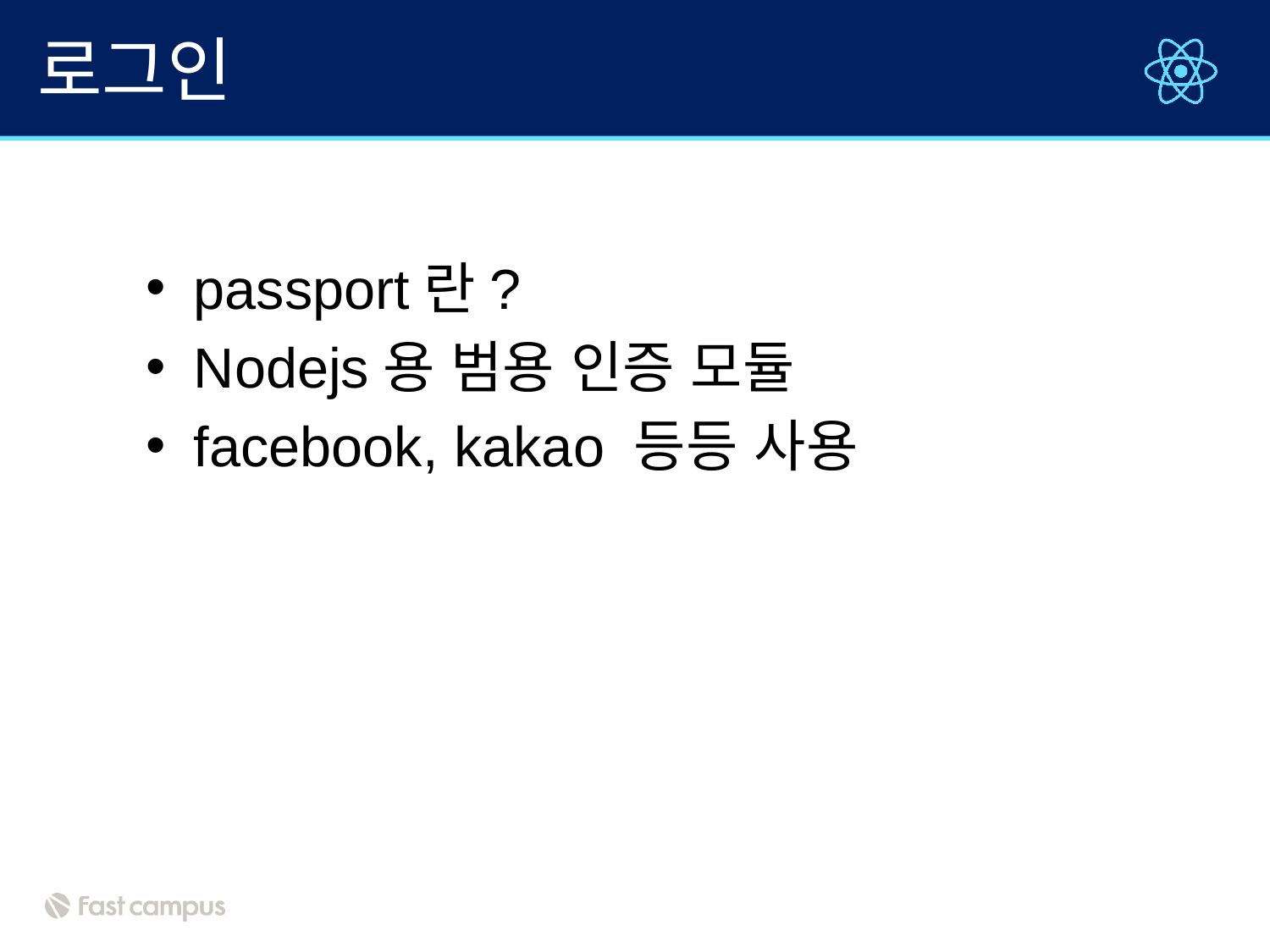

# 로그인
passport란?
Nodejs용 범용 인증 모듈
facebook, kakao 등등 사용